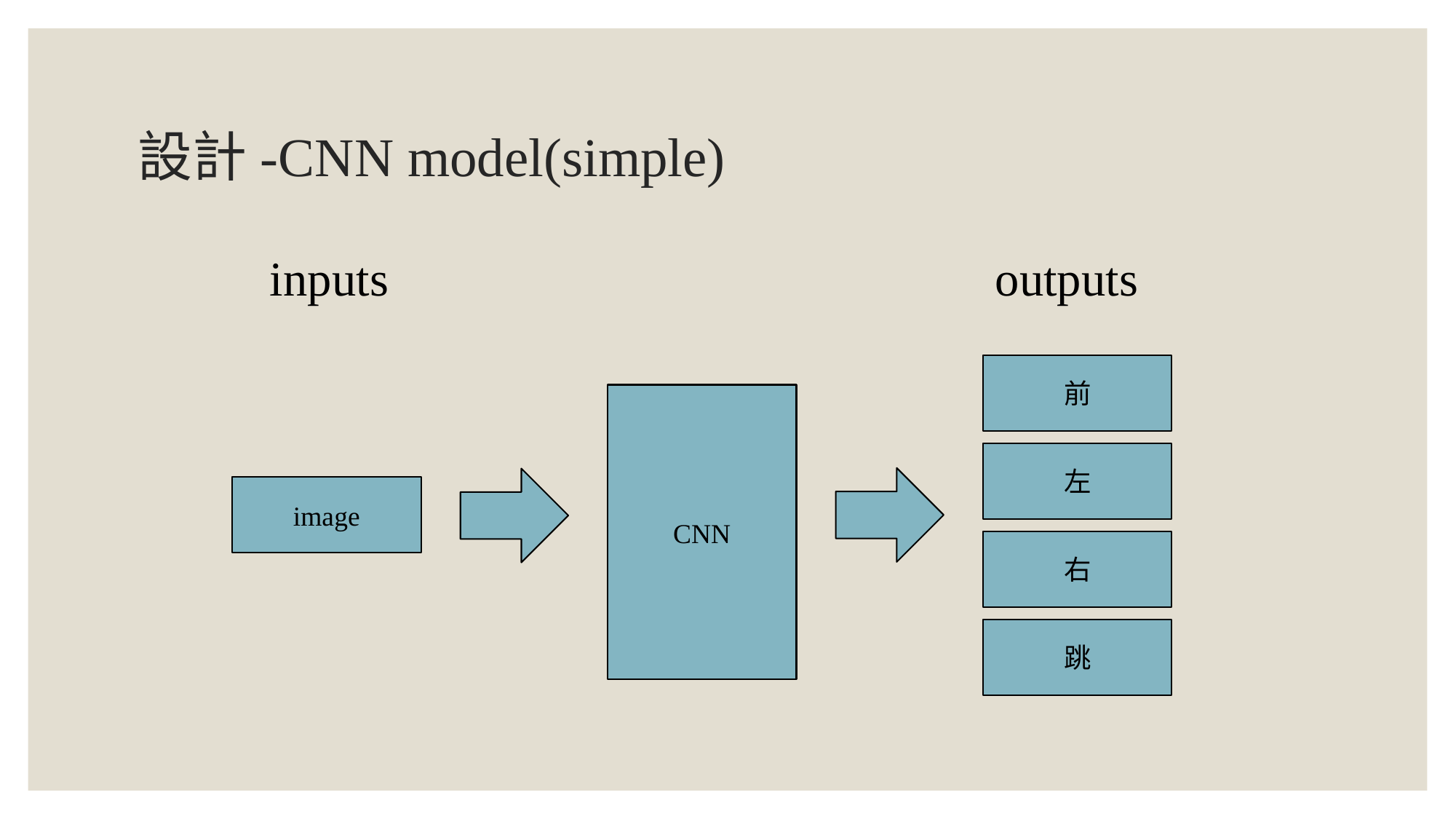

# 設計-CNN model(simple)
outputs
inputs
前
左
右
跳
CNN

image